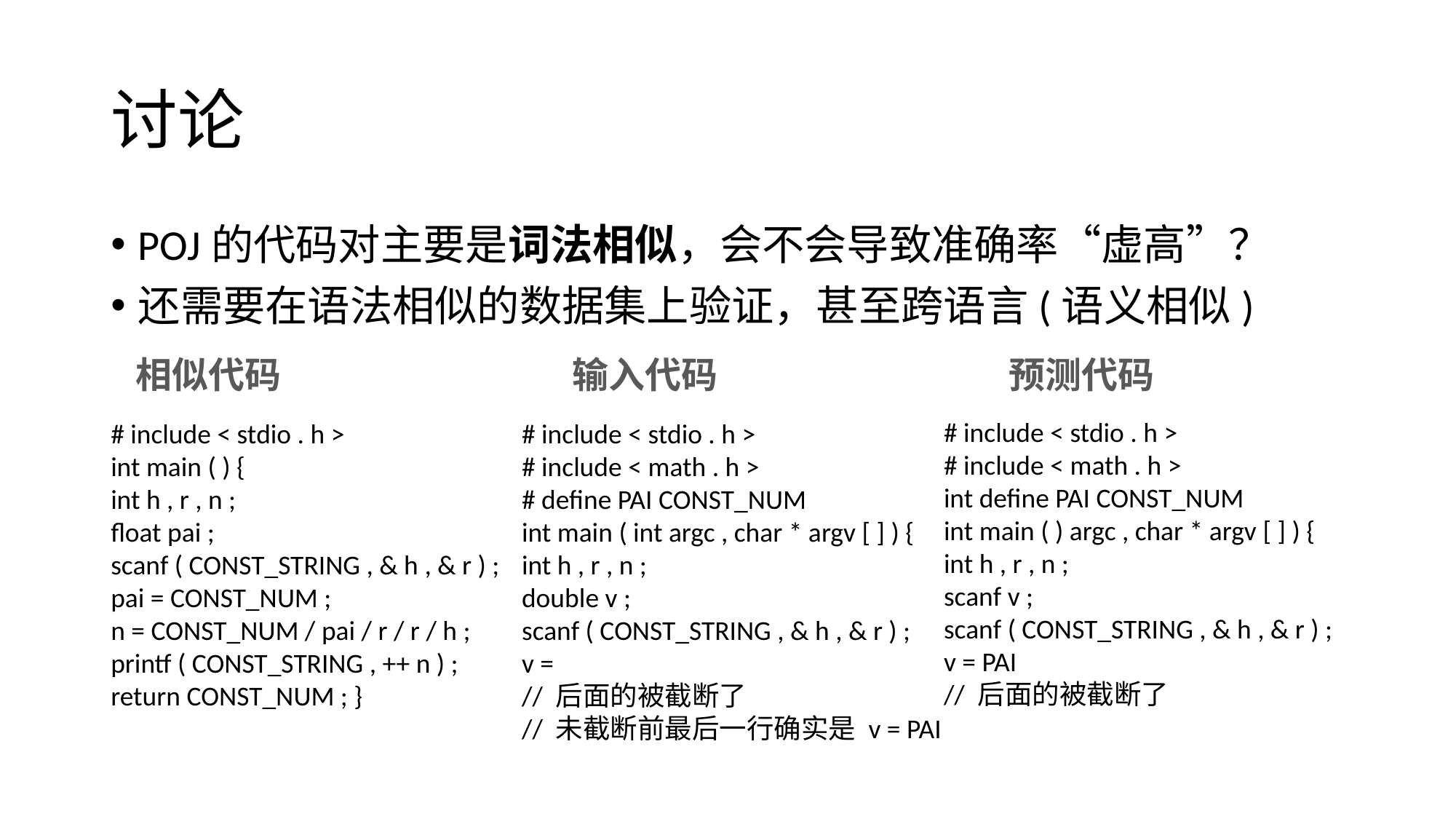

# 讨论
POJ的代码对主要是词法相似，会不会导致准确率“虚高”？
还需要在语法相似的数据集上验证，甚至跨语言(语义相似)

相似代码			输入代码			预测代码
# include < stdio . h >
# include < math . h >
int define PAI CONST_NUM
int main ( ) argc , char * argv [ ] ) {
int h , r , n ;
scanf v ;
scanf ( CONST_STRING , & h , & r ) ;
v = PAI
// 后面的被截断了
# include < stdio . h >
# include < math . h >
# define PAI CONST_NUM
int main ( int argc , char * argv [ ] ) {
int h , r , n ;
double v ;
scanf ( CONST_STRING , & h , & r ) ;
v =
// 后面的被截断了
// 未截断前最后一行确实是 v = PAI
# include < stdio . h >
int main ( ) {
int h , r , n ;
float pai ;
scanf ( CONST_STRING , & h , & r ) ;
pai = CONST_NUM ;
n = CONST_NUM / pai / r / r / h ;
printf ( CONST_STRING , ++ n ) ;
return CONST_NUM ; }